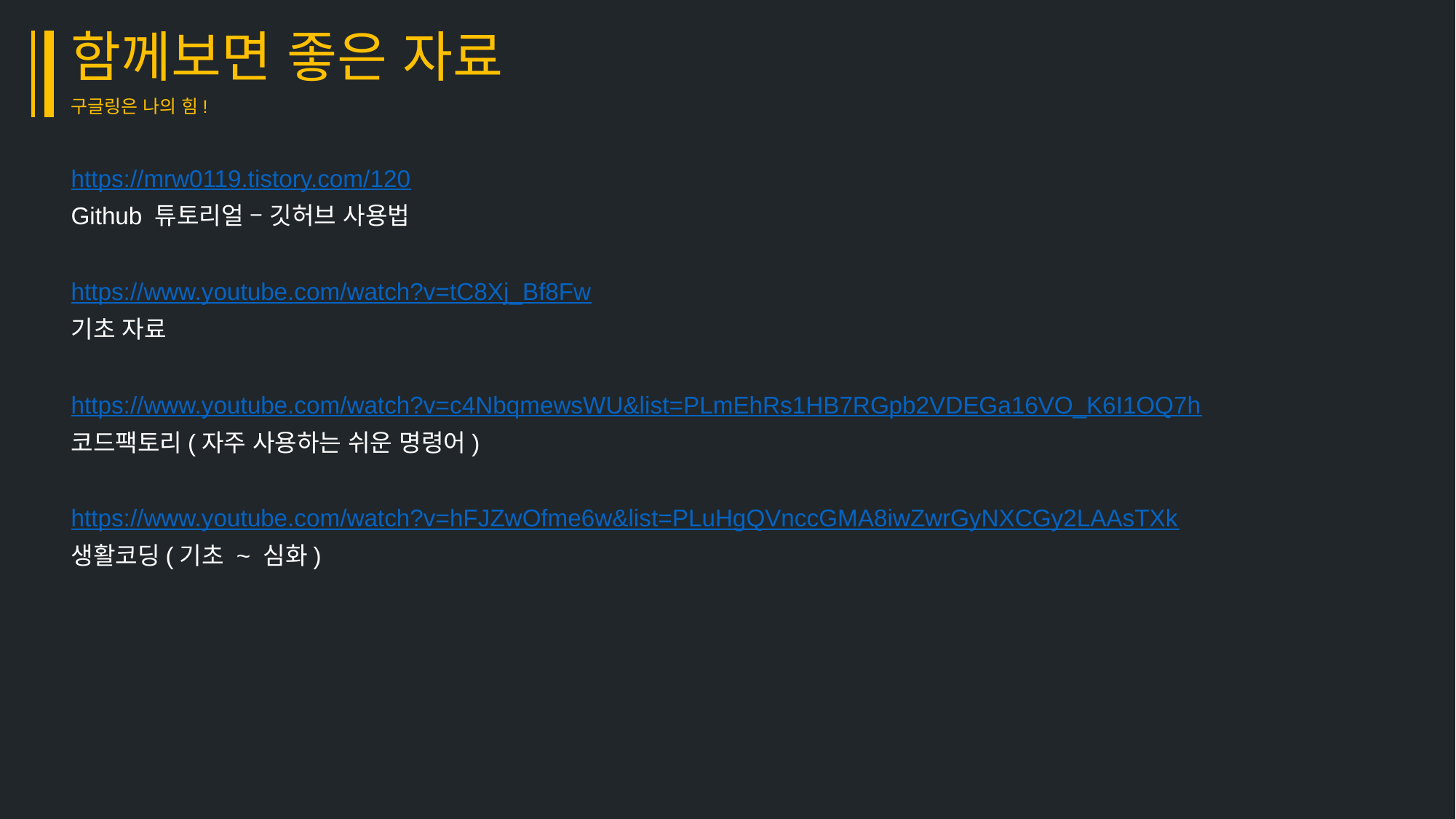

함께보면 좋은 자료

구글링은 나의 힘!
https://mrw0119.tistory.com/120
Github 튜토리얼 – 깃허브 사용법

https://www.youtube.com/watch?v=tC8Xj_Bf8Fw
기초 자료

https://www.youtube.com/watch?v=c4NbqmewsWU&list=PLmEhRs1HB7RGpb2VDEGa16VO_K6I1OQ7h
코드팩토리(자주 사용하는 쉬운 명령어)

https://www.youtube.com/watch?v=hFJZwOfme6w&list=PLuHgQVnccGMA8iwZwrGyNXCGy2LAAsTXk
생활코딩(기초 ~ 심화)